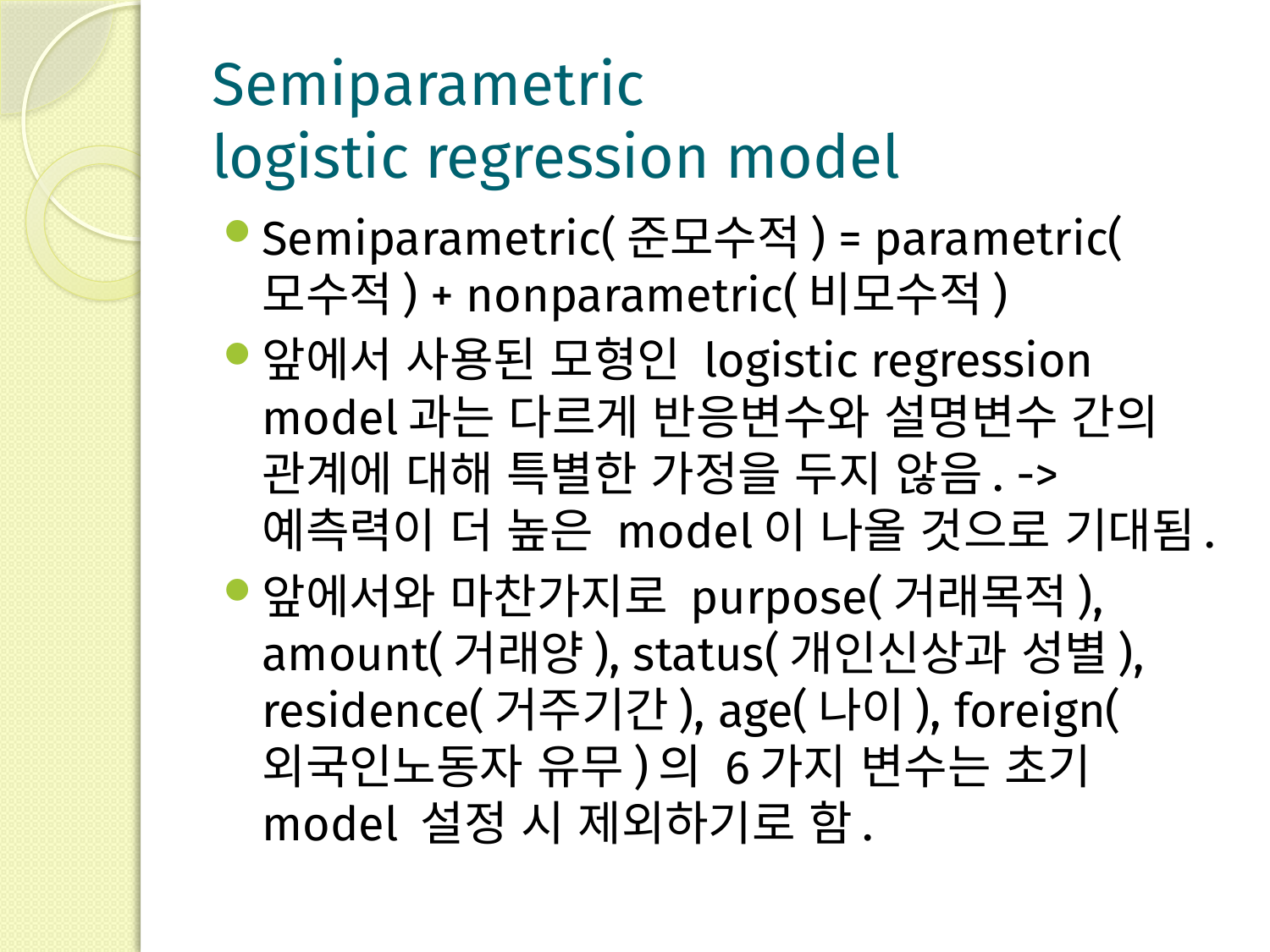

# Semiparametric logistic regression model
Semiparametric(준모수적) = parametric(모수적) + nonparametric(비모수적)
앞에서 사용된 모형인 logistic regression model과는 다르게 반응변수와 설명변수 간의 관계에 대해 특별한 가정을 두지 않음. -> 예측력이 더 높은 model이 나올 것으로 기대됨.
앞에서와 마찬가지로 purpose(거래목적), amount(거래양), status(개인신상과 성별), residence(거주기간), age(나이), foreign(외국인노동자 유무)의 6가지 변수는 초기 model 설정 시 제외하기로 함.